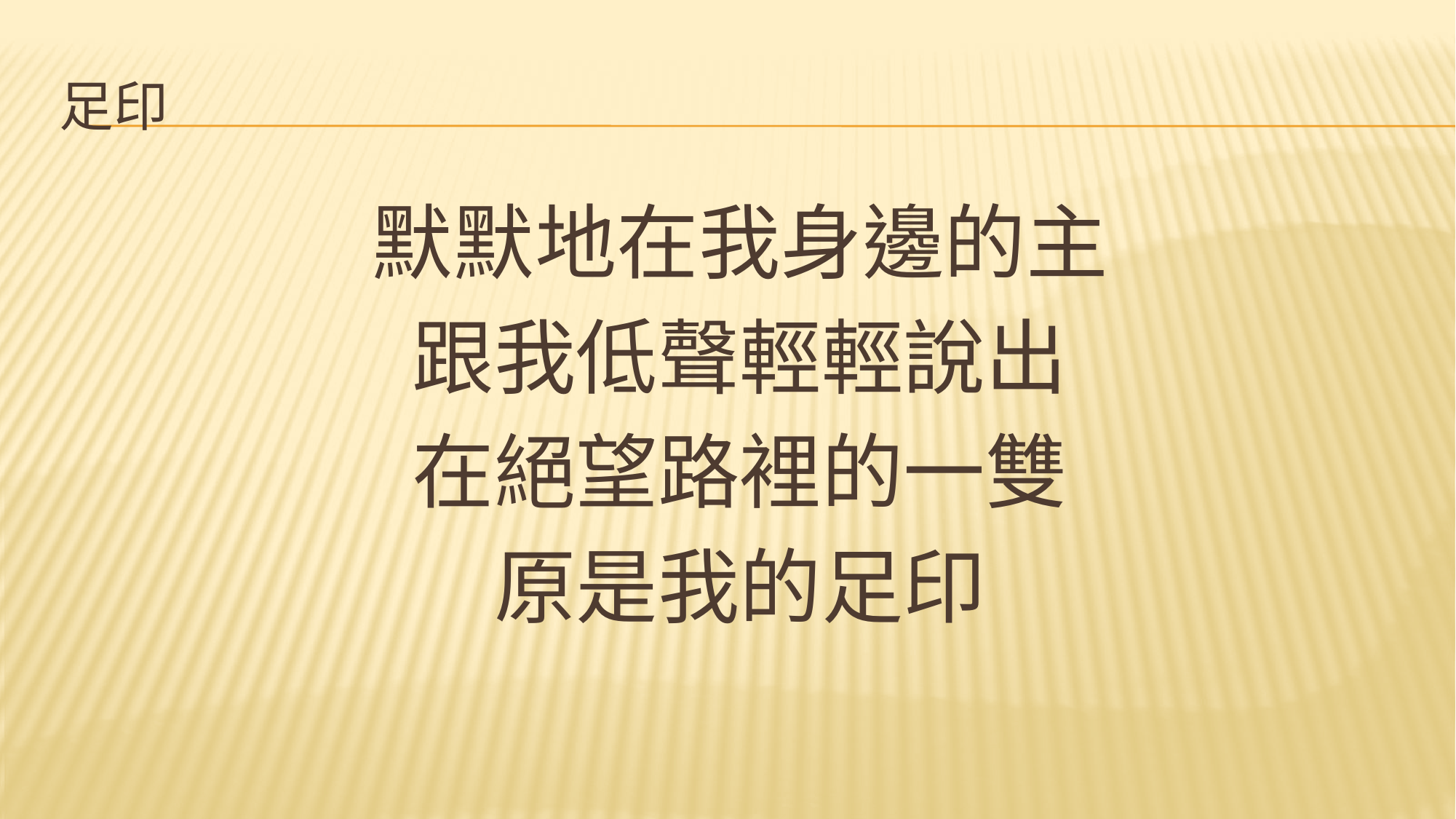

# 足印
默默地在我身邊的主
跟我低聲輕輕說出
在絕望路裡的一雙
原是我的足印